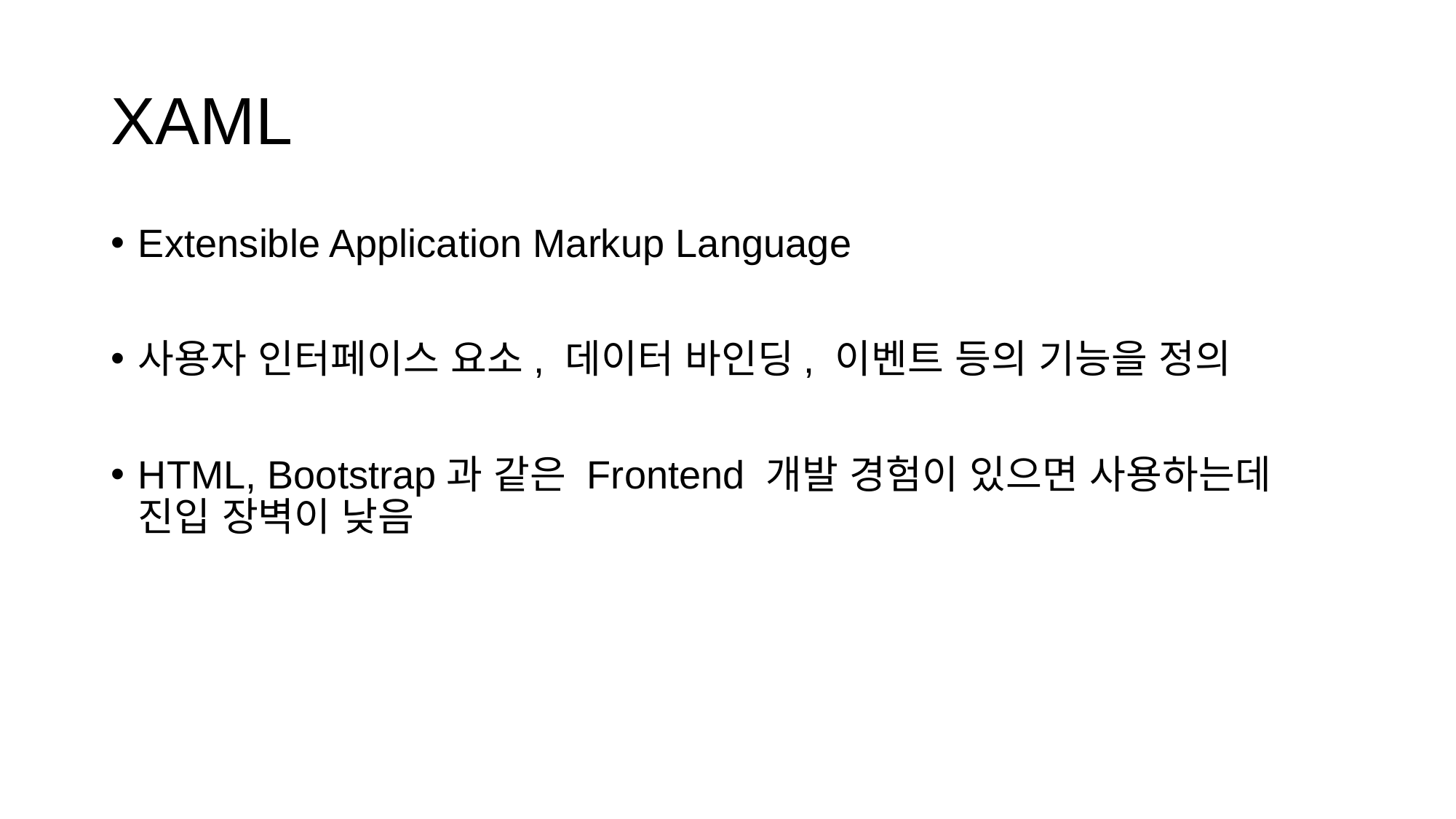

# XAML
Extensible Application Markup Language

사용자 인터페이스 요소, 데이터 바인딩, 이벤트 등의 기능을 정의

HTML, Bootstrap과 같은 Frontend 개발 경험이 있으면 사용하는데 진입 장벽이 낮음